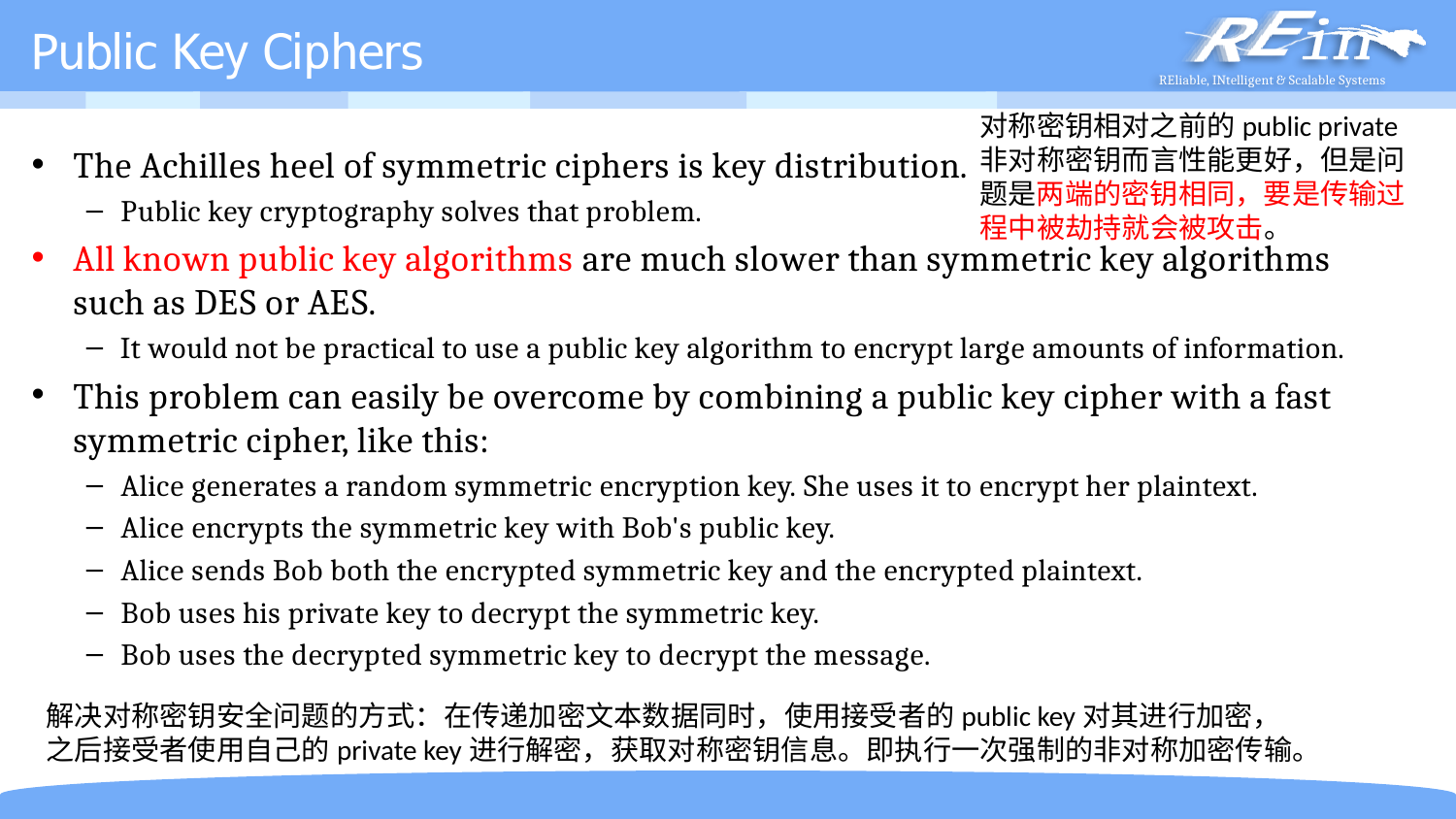

# Public Key Ciphers
对称密钥相对之前的public private非对称密钥而言性能更好，但是问题是两端的密钥相同，要是传输过程中被劫持就会被攻击。
The Achilles heel of symmetric ciphers is key distribution.
Public key cryptography solves that problem.
All known public key algorithms are much slower than symmetric key algorithms such as DES or AES.
It would not be practical to use a public key algorithm to encrypt large amounts of information.
This problem can easily be overcome by combining a public key cipher with a fast symmetric cipher, like this:
Alice generates a random symmetric encryption key. She uses it to encrypt her plaintext.
Alice encrypts the symmetric key with Bob's public key.
Alice sends Bob both the encrypted symmetric key and the encrypted plaintext.
Bob uses his private key to decrypt the symmetric key.
Bob uses the decrypted symmetric key to decrypt the message.
解决对称密钥安全问题的方式：在传递加密文本数据同时，使用接受者的public key对其进行加密，之后接受者使用自己的private key进行解密，获取对称密钥信息。即执行一次强制的非对称加密传输。
42